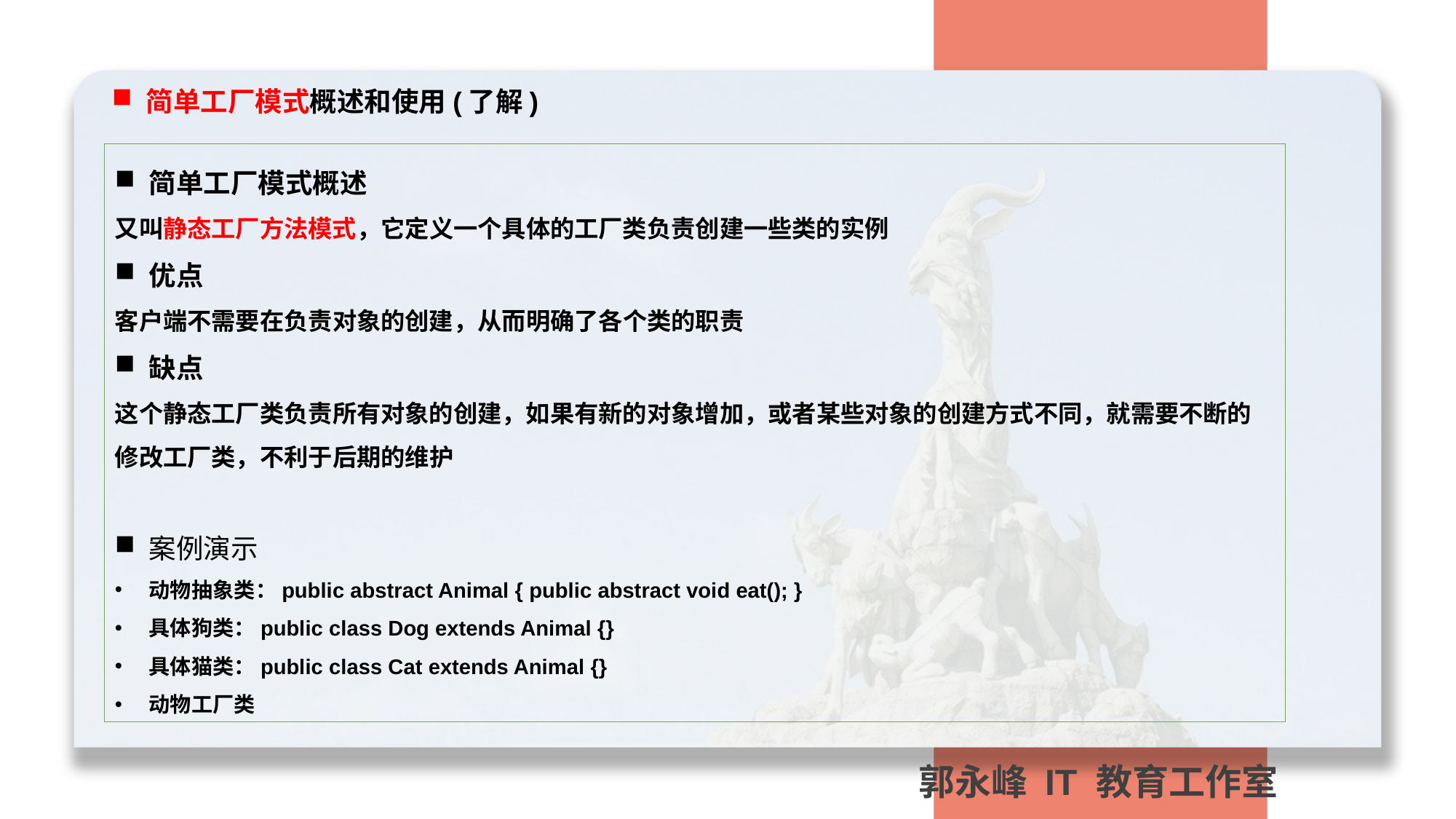

简单工厂模式概述和使用(了解)
简单工厂模式概述
又叫静态工厂方法模式，它定义一个具体的工厂类负责创建一些类的实例
优点
客户端不需要在负责对象的创建，从而明确了各个类的职责
缺点
这个静态工厂类负责所有对象的创建，如果有新的对象增加，或者某些对象的创建方式不同，就需要不断的修改工厂类，不利于后期的维护

案例演示
动物抽象类：public abstract Animal { public abstract void eat(); }
具体狗类：public class Dog extends Animal {}
具体猫类：public class Cat extends Animal {}
动物工厂类